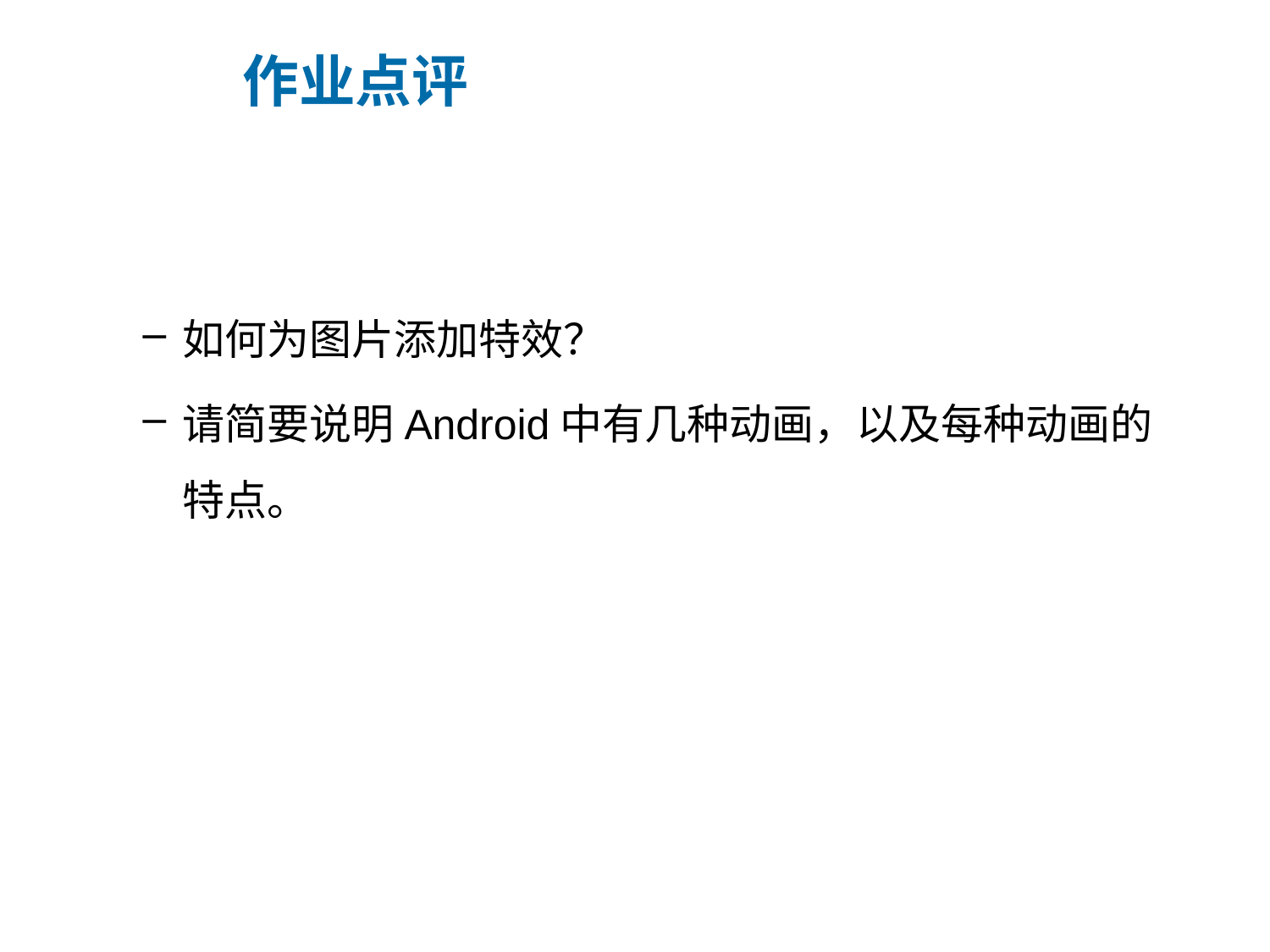

作业点评
如何为图片添加特效？
请简要说明Android中有几种动画，以及每种动画的特点。